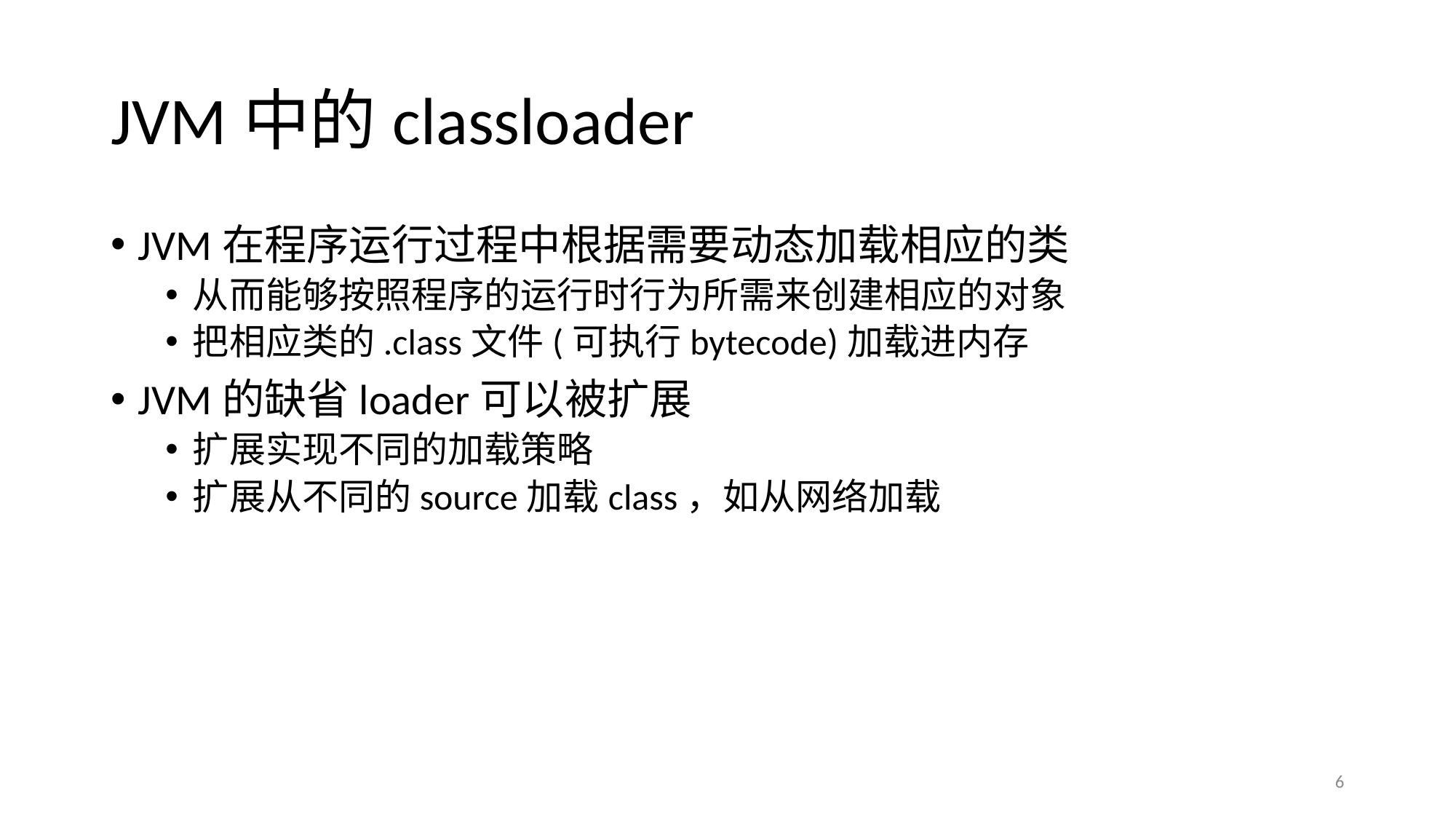

# JVM中的classloader
JVM在程序运行过程中根据需要动态加载相应的类
从而能够按照程序的运行时行为所需来创建相应的对象
把相应类的.class文件(可执行bytecode)加载进内存
JVM的缺省loader可以被扩展
扩展实现不同的加载策略
扩展从不同的source加载class，如从网络加载
6